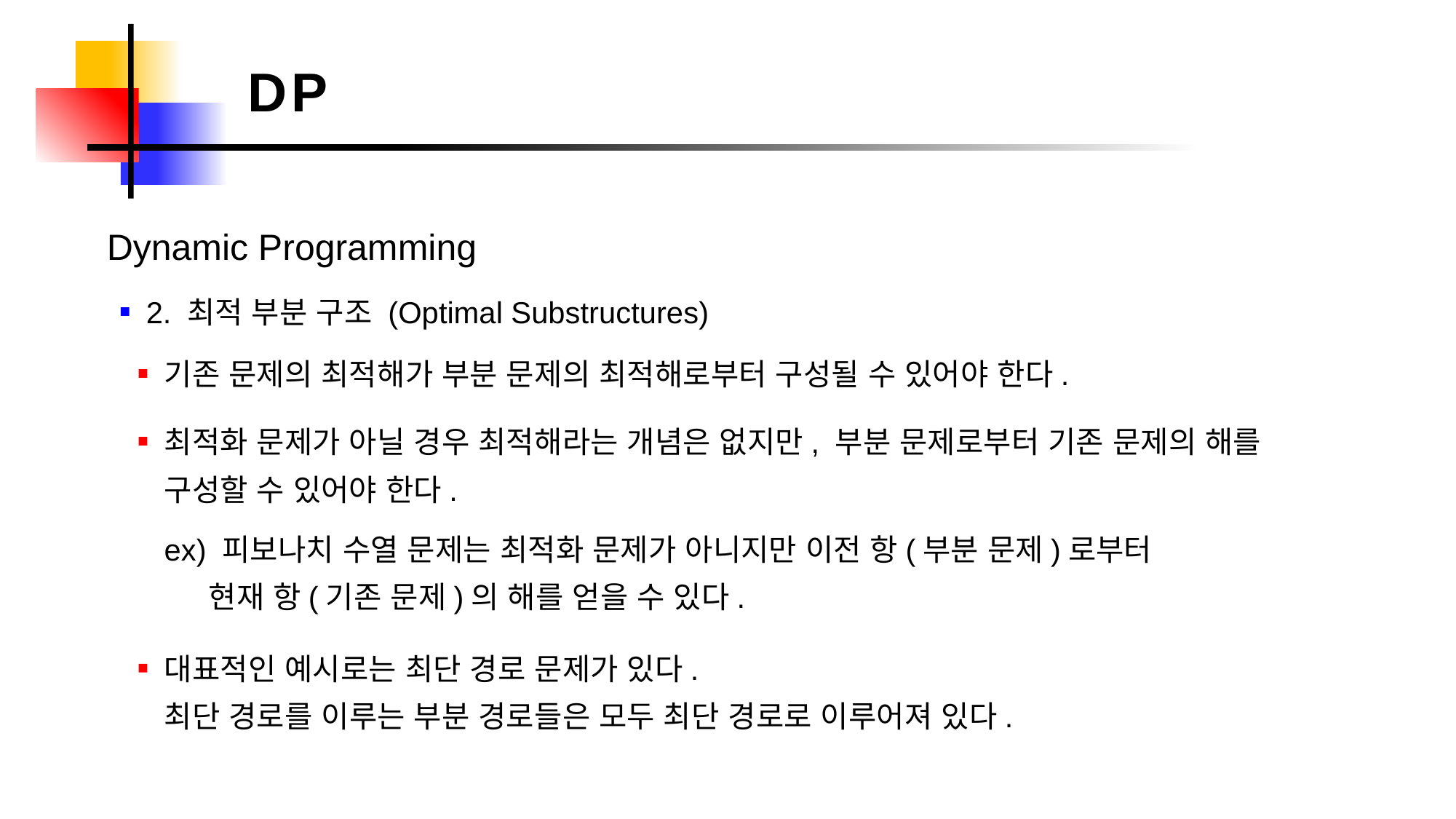

DP
Dynamic Programming
2. 최적 부분 구조 (Optimal Substructures)

기존 문제의 최적해가 부분 문제의 최적해로부터 구성될 수 있어야 한다.

최적화 문제가 아닐 경우 최적해라는 개념은 없지만, 부분 문제로부터 기존 문제의 해를

구성할 수 있어야 한다.
ex) 피보나치 수열 문제는 최적화 문제가 아니지만 이전 항(부분 문제)로부터
현재 항(기존 문제)의 해를 얻을 수 있다.
대표적인 예시로는 최단 경로 문제가 있다.

최단 경로를 이루는 부분 경로들은 모두 최단 경로로 이루어져 있다.